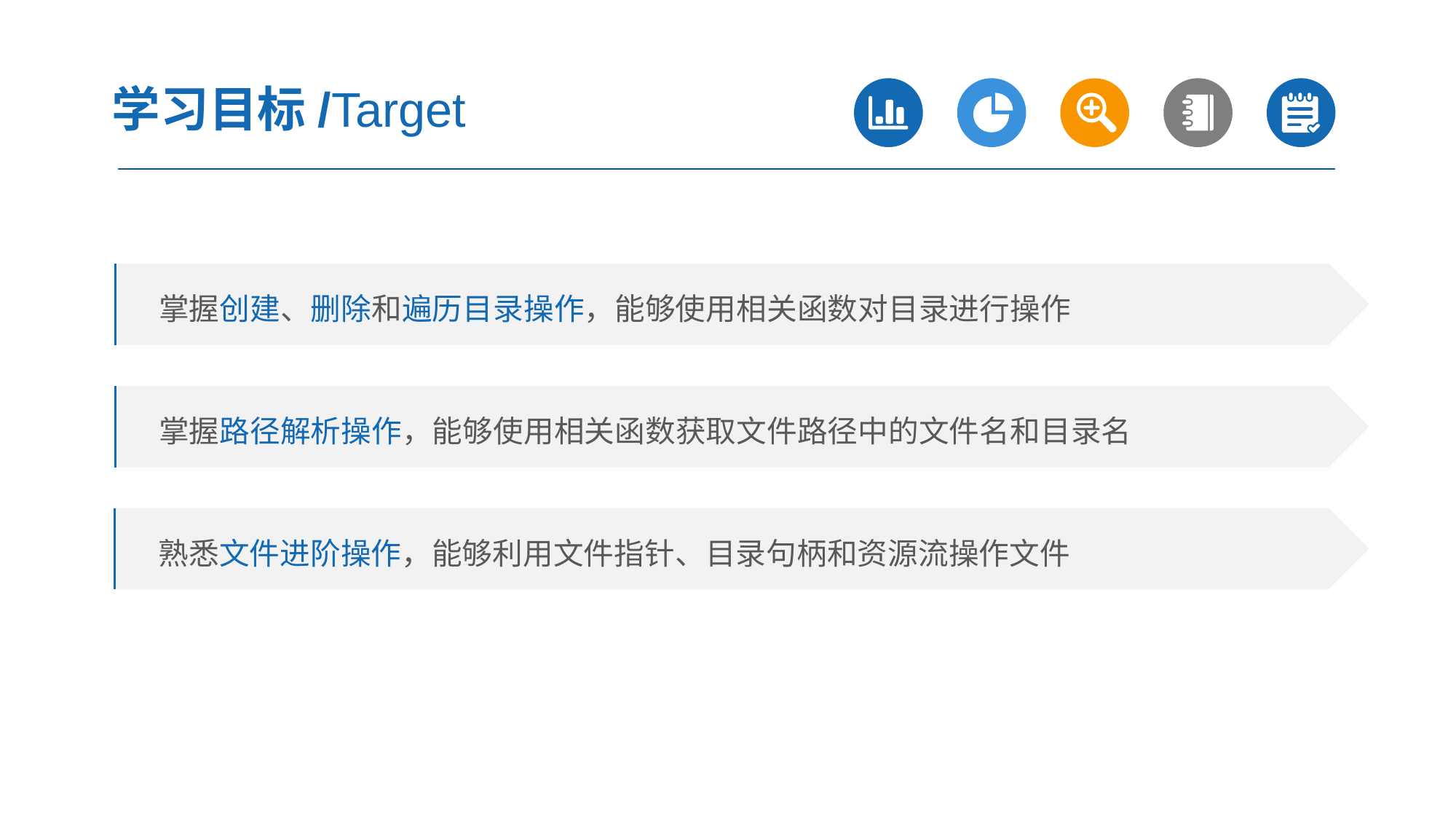

学习目标/Target
    掌握创建、删除和遍历目录操作，能够使用相关函数对目录进行操作

    掌握路径解析操作，能够使用相关函数获取文件路径中的文件名和目录名

    熟悉文件进阶操作，能够利用文件指针、目录句柄和资源流操作文件